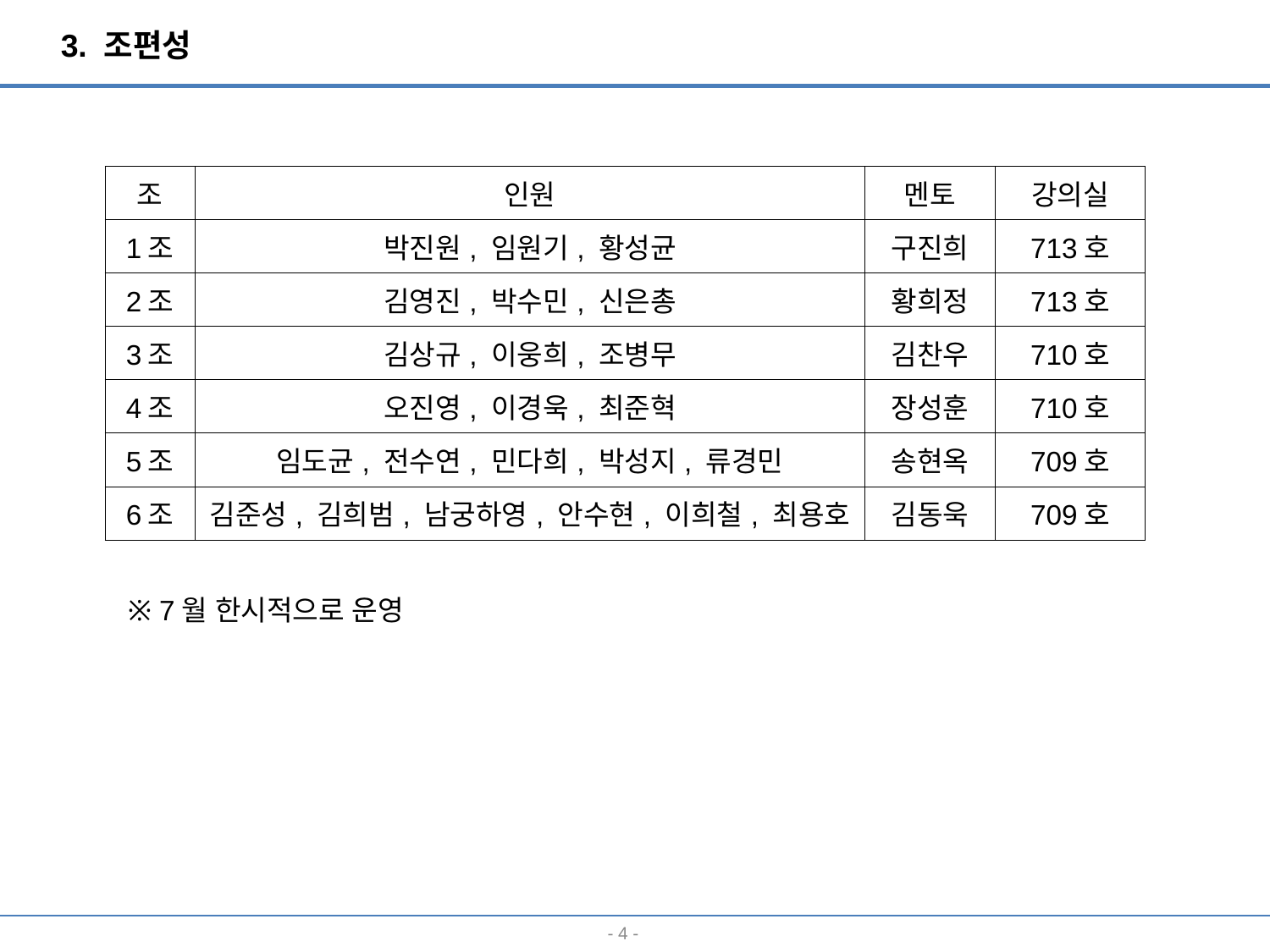

3. 조편성
| 조 | 인원 | 멘토 | 강의실 |
| --- | --- | --- | --- |
| 1조 | 박진원, 임원기, 황성균 | 구진희 | 713호 |
| 2조 | 김영진, 박수민, 신은총 | 황희정 | 713호 |
| 3조 | 김상규, 이웅희, 조병무 | 김찬우 | 710호 |
| 4조 | 오진영, 이경욱, 최준혁 | 장성훈 | 710호 |
| 5조 | 임도균, 전수연, 민다희, 박성지, 류경민 | 송현옥 | 709호 |
| 6조 | 김준성, 김희범, 남궁하영, 안수현, 이희철, 최용호 | 김동욱 | 709호 |
※ 7월 한시적으로 운영
- 4 -